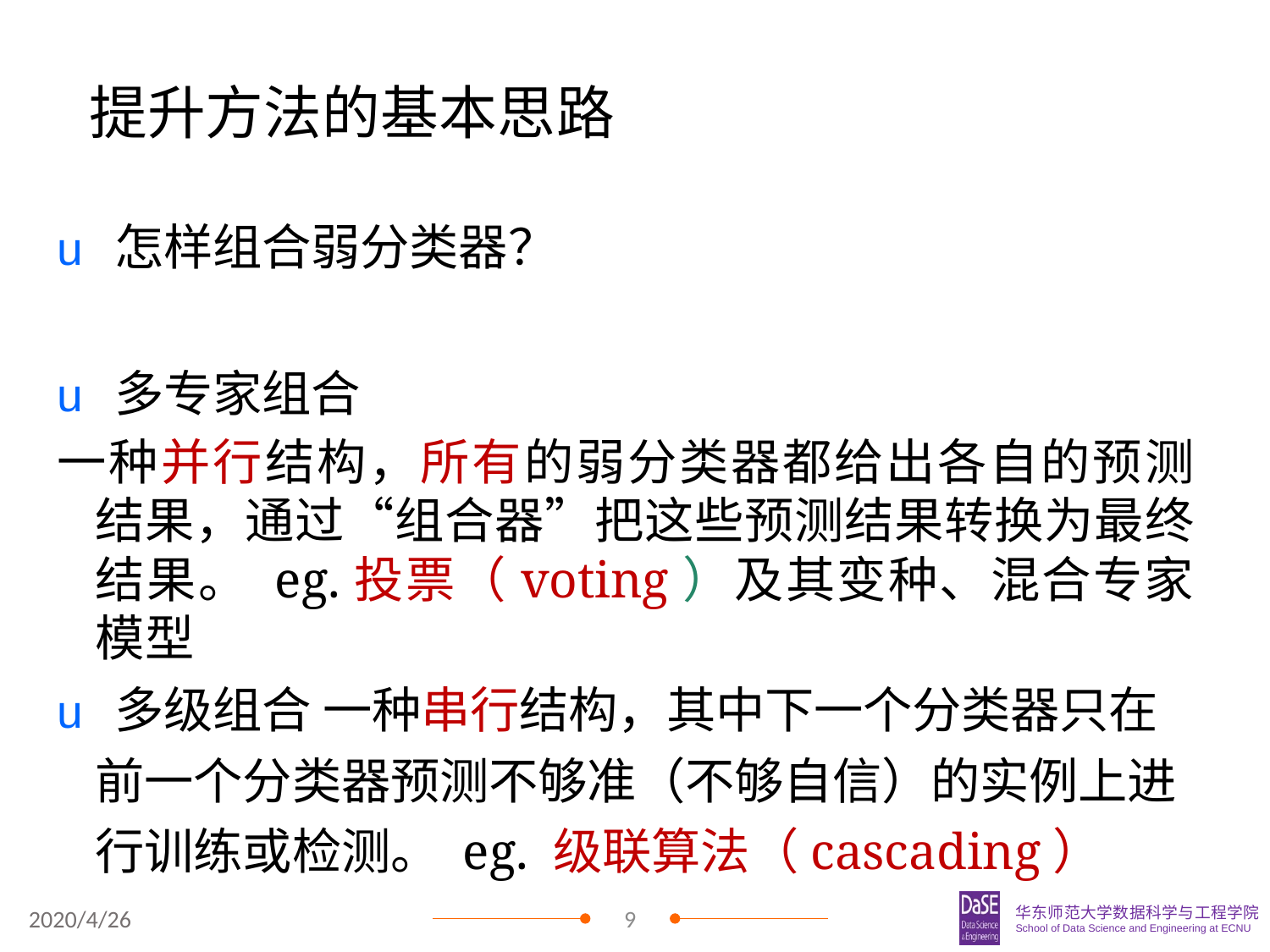

# 提升方法的基本思路
u怎样组合弱分类器？

u多专家组合
一种并行结构，所有的弱分类器都给出各自的预测 结果，通过“组合器”把这些预测结果转换为最终 结果。 eg.投票（voting）及其变种、混合专家模型
u多级组合 一种串行结构，其中下一个分类器只在前一个分类器预测不够准（不够自信）的实例上进行训练或检测。 eg. 级联算法（cascading）